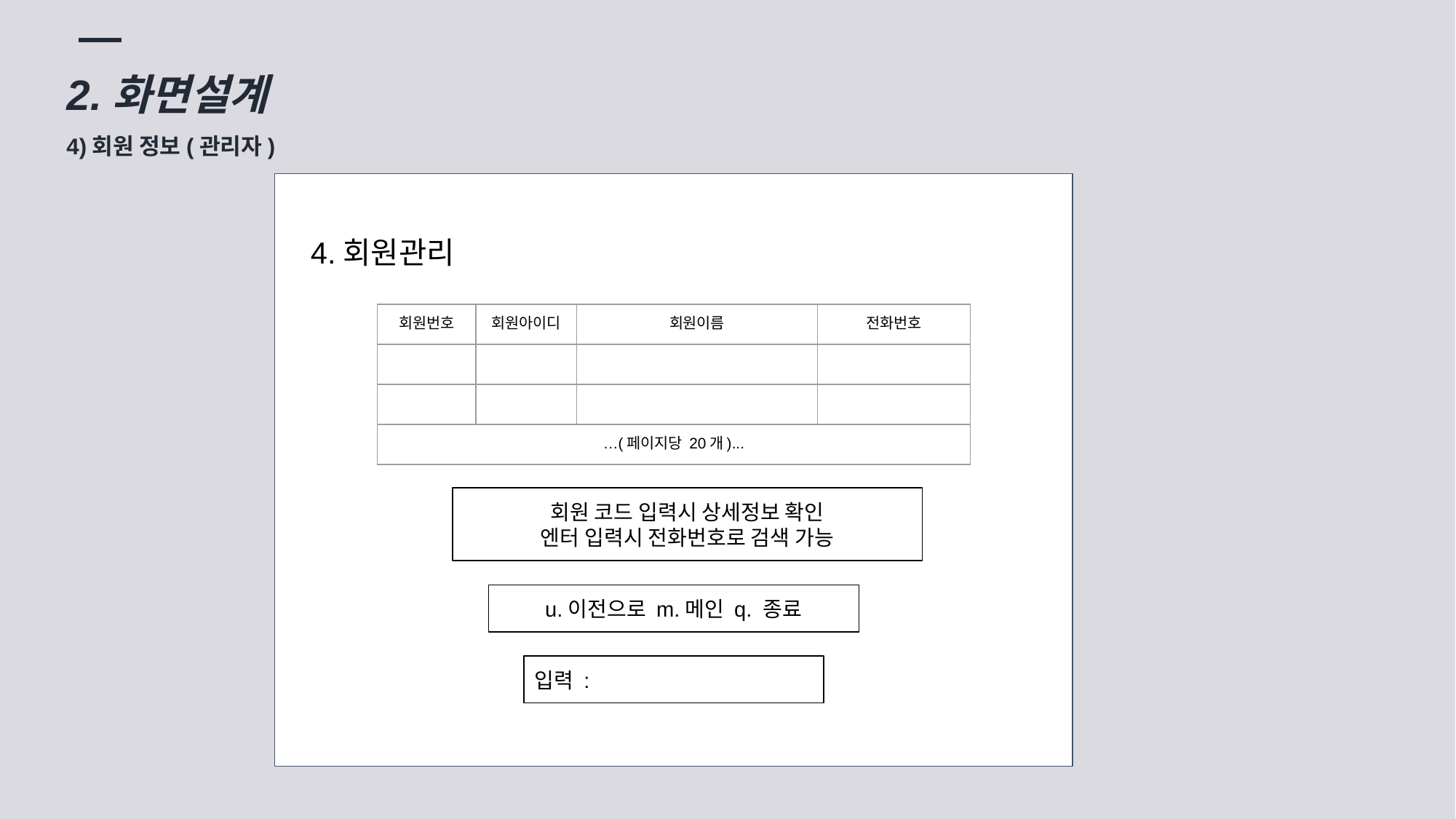

2.화면설계
4)회원 정보(관리자)

4.회원관리
| 회원번호 | 회원아이디 | 회원이름 | 전화번호 |
| --- | --- | --- | --- |
|  |  |  |  |
|  |  |  |  |
| …(페이지당 20개)... |  |  |  |
회원 코드 입력시 상세정보 확인
엔터 입력시 전화번호로 검색 가능
u.이전으로 m.메인 q. 종료
입력 :